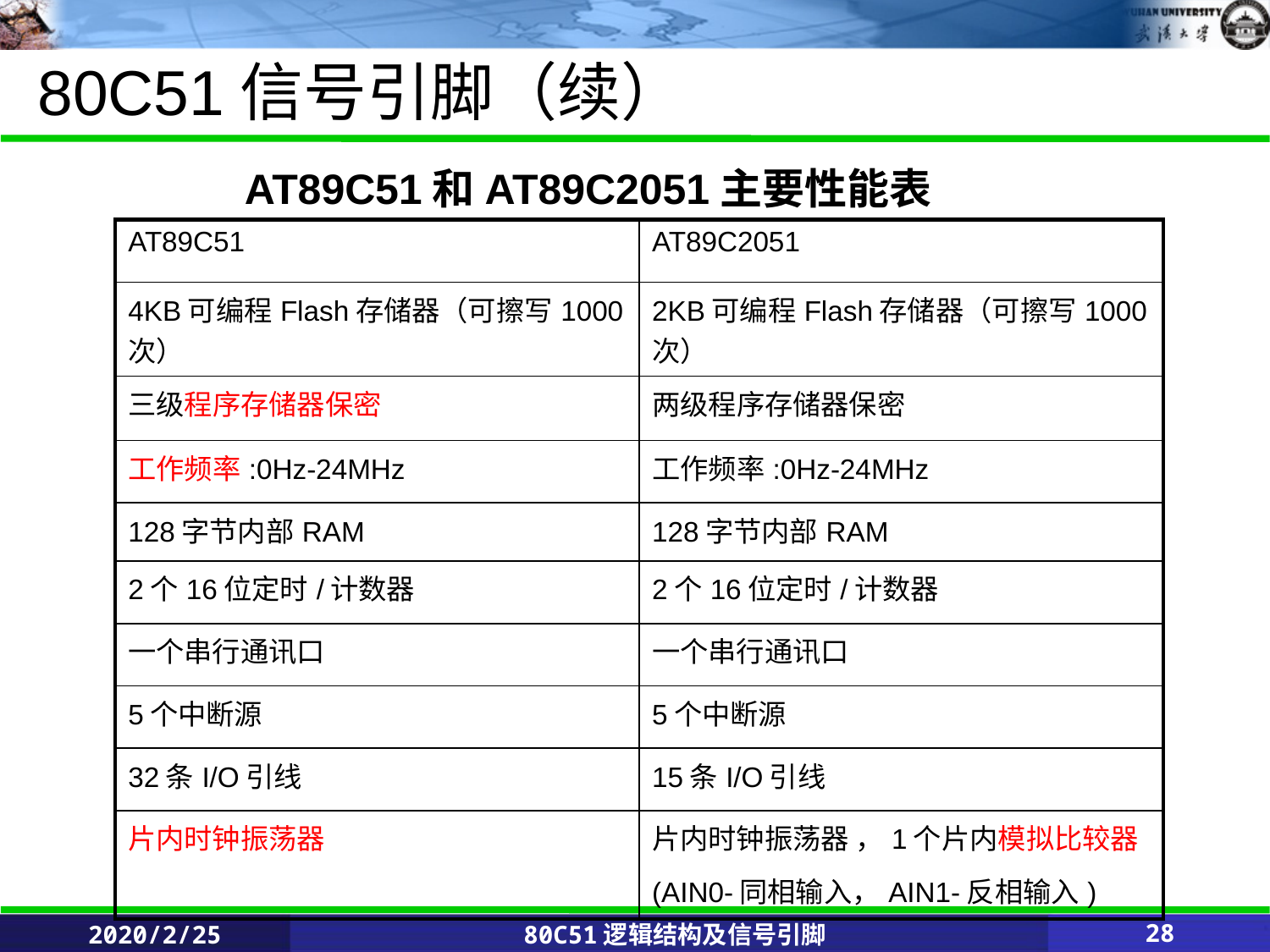

# 80C51信号引脚（续）
AT89C51和AT89C2051主要性能表

| AT89C51 | AT89C2051 |
| --- | --- |
| 4KB可编程Flash存储器（可擦写1000次） | 2KB可编程Flash存储器（可擦写1000次） |
| 三级程序存储器保密 | 两级程序存储器保密 |
| 工作频率:0Hz-24MHz | 工作频率:0Hz-24MHz |
| 128字节内部RAM | 128字节内部RAM |
| 2个16位定时/计数器 | 2个16位定时/计数器 |
| 一个串行通讯口 | 一个串行通讯口 |
| 5个中断源 | 5个中断源 |
| 32条I/O引线 | 15条I/O引线 |
| 片内时钟振荡器 | 片内时钟振荡器 ，1个片内模拟比较器(AIN0-同相输入，AIN1-反相输入) |
2020/2/25
80C51逻辑结构及信号引脚
28